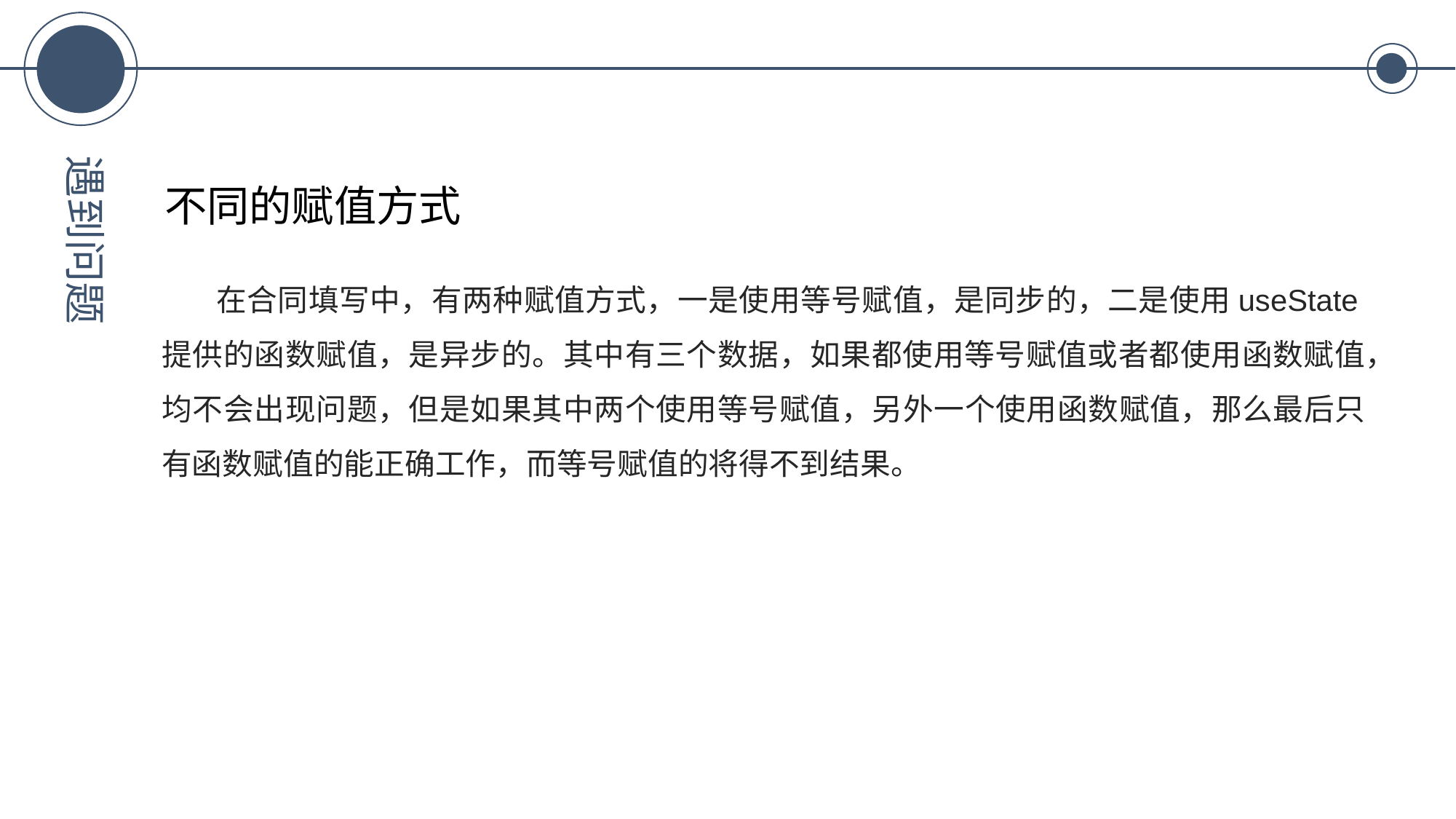

遇到问题
不同的赋值方式
在合同填写中，有两种赋值方式，一是使用等号赋值，是同步的，二是使用useState提供的函数赋值，是异步的。其中有三个数据，如果都使用等号赋值或者都使用函数赋值，均不会出现问题，但是如果其中两个使用等号赋值，另外一个使用函数赋值，那么最后只有函数赋值的能正确工作，而等号赋值的将得不到结果。